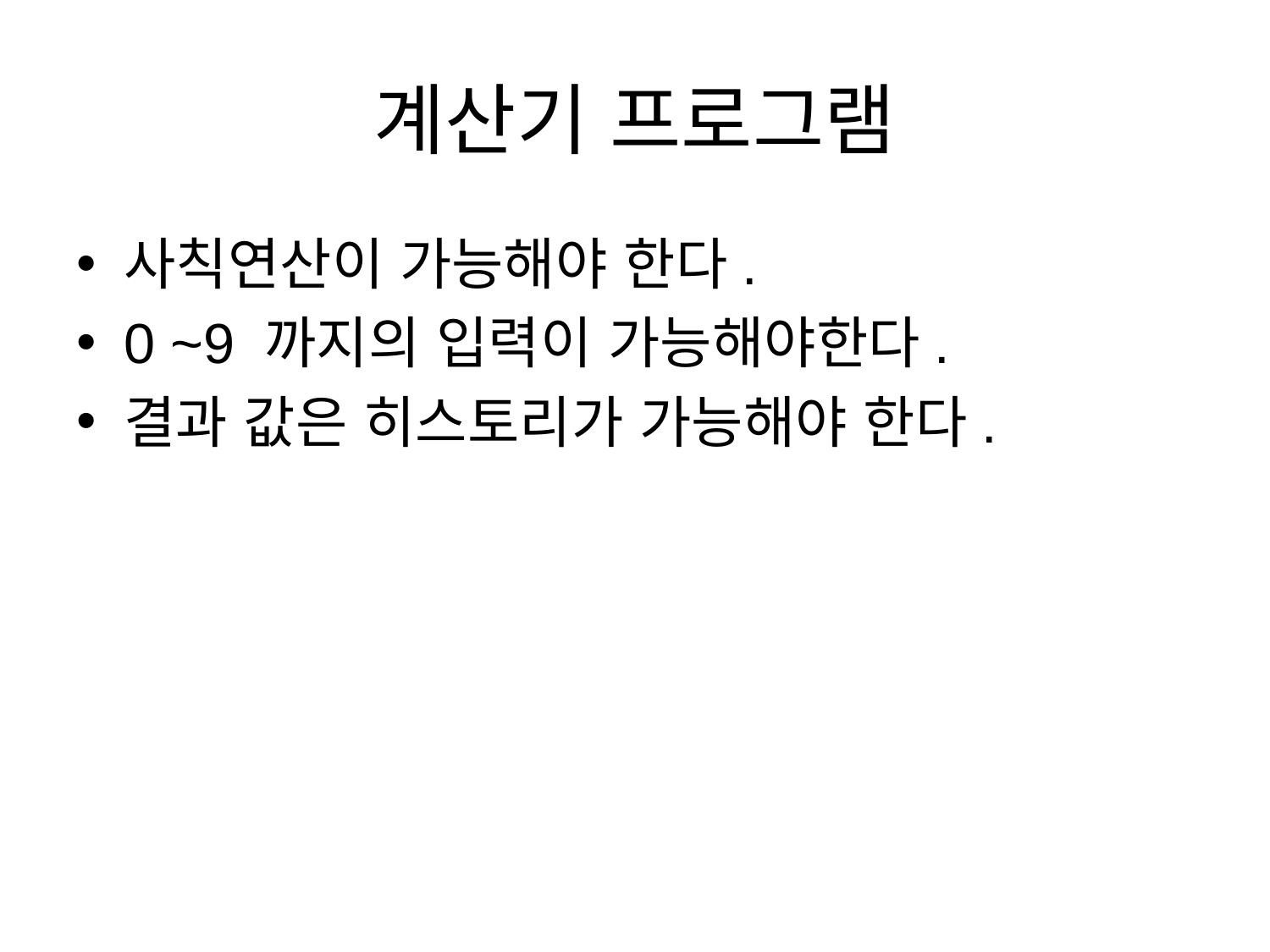

# 계산기 프로그램
사칙연산이 가능해야 한다.
0 ~9 까지의 입력이 가능해야한다.
결과 값은 히스토리가 가능해야 한다.